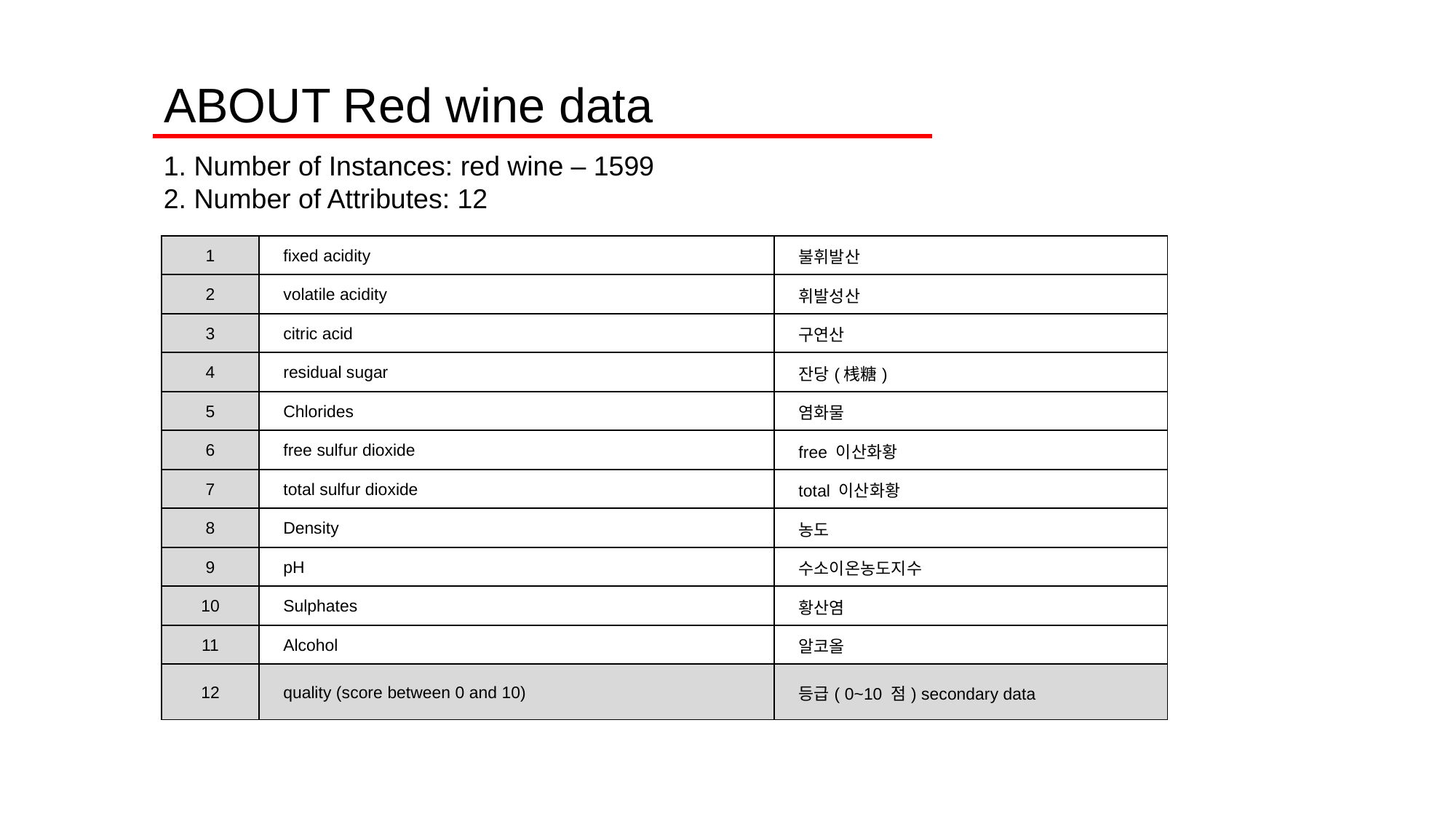

ABOUT Red wine data
 Number of Instances: red wine – 1599
 Number of Attributes: 12
| 1 | fixed acidity | 불휘발산 |
| --- | --- | --- |
| 2 | volatile acidity | 휘발성산 |
| 3 | citric acid | 구연산 |
| 4 | residual sugar | 잔당(桟糖) |
| 5 | Chlorides | 염화물 |
| 6 | free sulfur dioxide | free 이산화황 |
| 7 | total sulfur dioxide | total 이산화황 |
| 8 | Density | 농도 |
| 9 | pH | 수소이온농도지수 |
| 10 | Sulphates | 황산염 |
| 11 | Alcohol | 알코올 |
| 12 | quality (score between 0 and 10) | 등급( 0~10 점) secondary data |